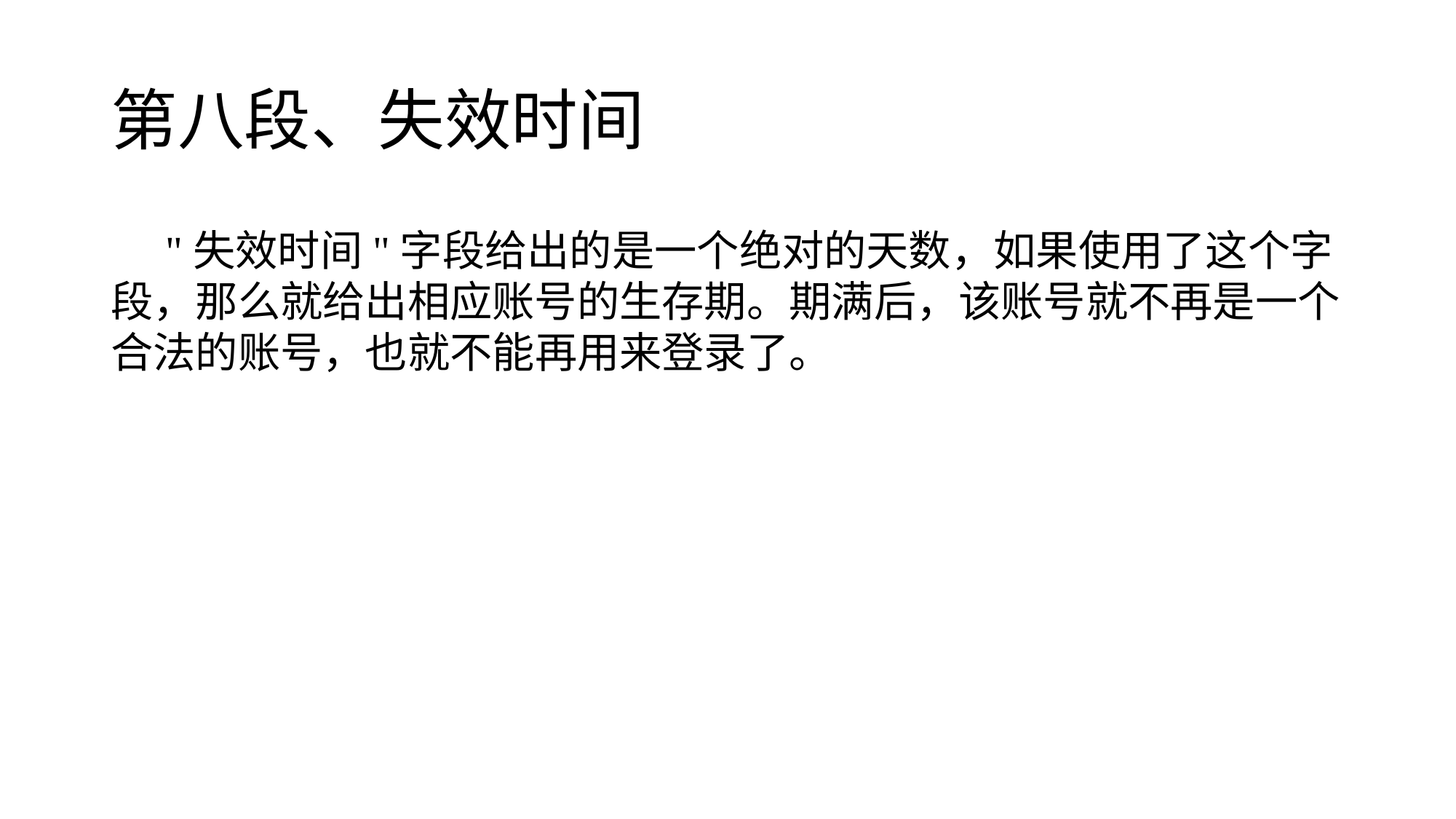

# 第八段、失效时间
"失效时间"字段给出的是一个绝对的天数，如果使用了这个字段，那么就给出相应账号的生存期。期满后，该账号就不再是一个合法的账号，也就不能再用来登录了。